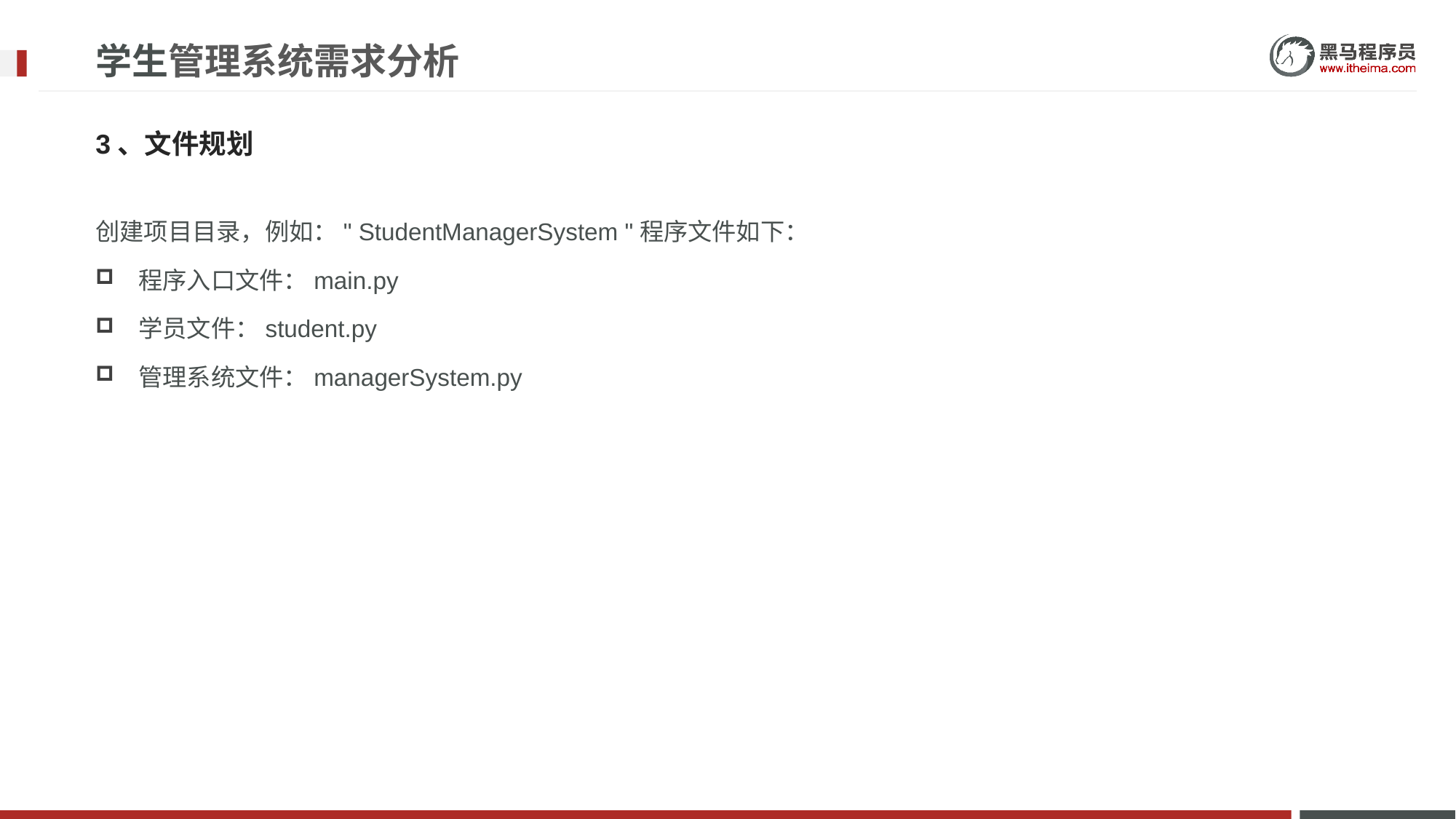

# 学生管理系统需求分析
3、文件规划
创建项目目录，例如：" StudentManagerSystem "程序文件如下：
程序入口文件：main.py
学员文件：student.py
管理系统文件：managerSystem.py